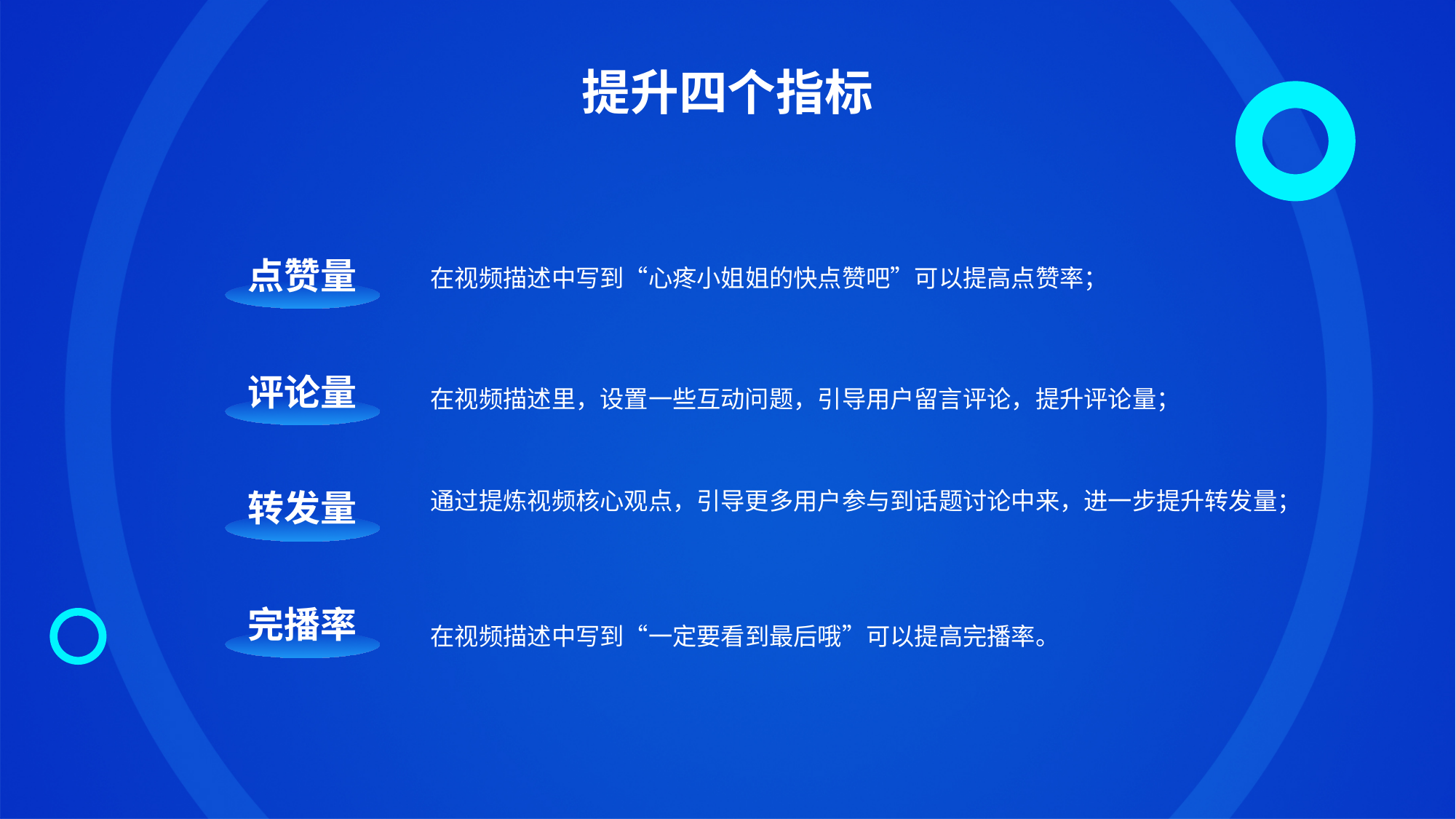

提升四个指标

点赞量

在视频描述中写到“心疼小姐姐的快点赞吧”可以提高点赞率；
评论量

在视频描述里，设置一些互动问题，引导用户留言评论，提升评论量；
转发量

通过提炼视频核心观点，引导更多用户参与到话题讨论中来，进一步提升转发量；
完播率

在视频描述中写到“一定要看到最后哦”可以提高完播率。